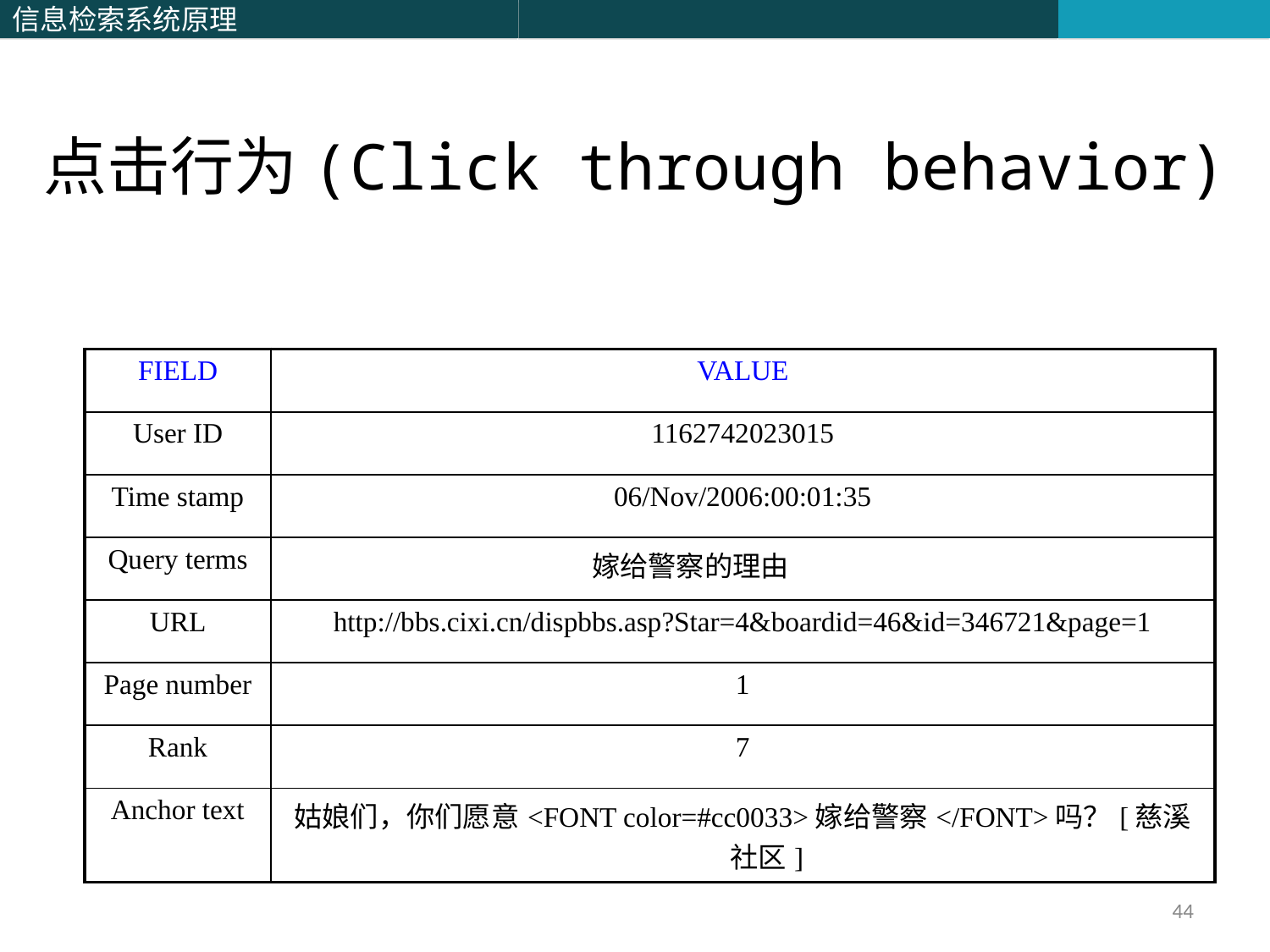

# 点击行为(Click through behavior)
| FIELD | VALUE |
| --- | --- |
| User ID | 1162742023015 |
| Time stamp | 06/Nov/2006:00:01:35 |
| Query terms | 嫁给警察的理由 |
| URL | http://bbs.cixi.cn/dispbbs.asp?Star=4&boardid=46&id=346721&page=1 |
| Page number | 1 |
| Rank | 7 |
| Anchor text | 姑娘们，你们愿意<FONT color=#cc0033>嫁给警察</FONT>吗？[慈溪社区] |
44